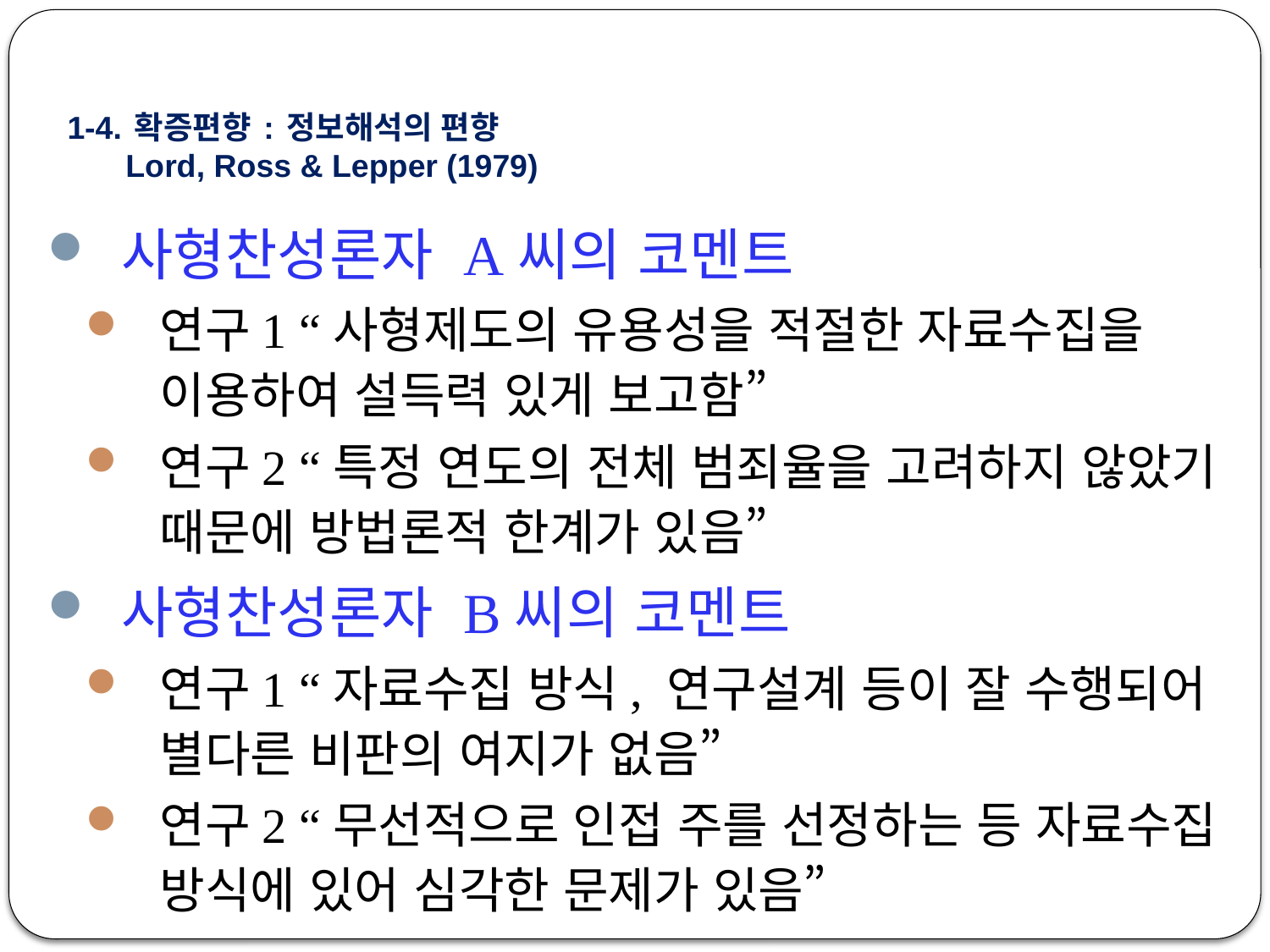

# 1-4. 확증편향 : 정보해석의 편향 Lord, Ross & Lepper (1979)
사형찬성론자 A씨의 코멘트
연구1 “사형제도의 유용성을 적절한 자료수집을 이용하여 설득력 있게 보고함”
연구2 “특정 연도의 전체 범죄율을 고려하지 않았기 때문에 방법론적 한계가 있음”
사형찬성론자 B씨의 코멘트
연구1 “자료수집 방식, 연구설계 등이 잘 수행되어 별다른 비판의 여지가 없음”
연구2 “무선적으로 인접 주를 선정하는 등 자료수집 방식에 있어 심각한 문제가 있음”